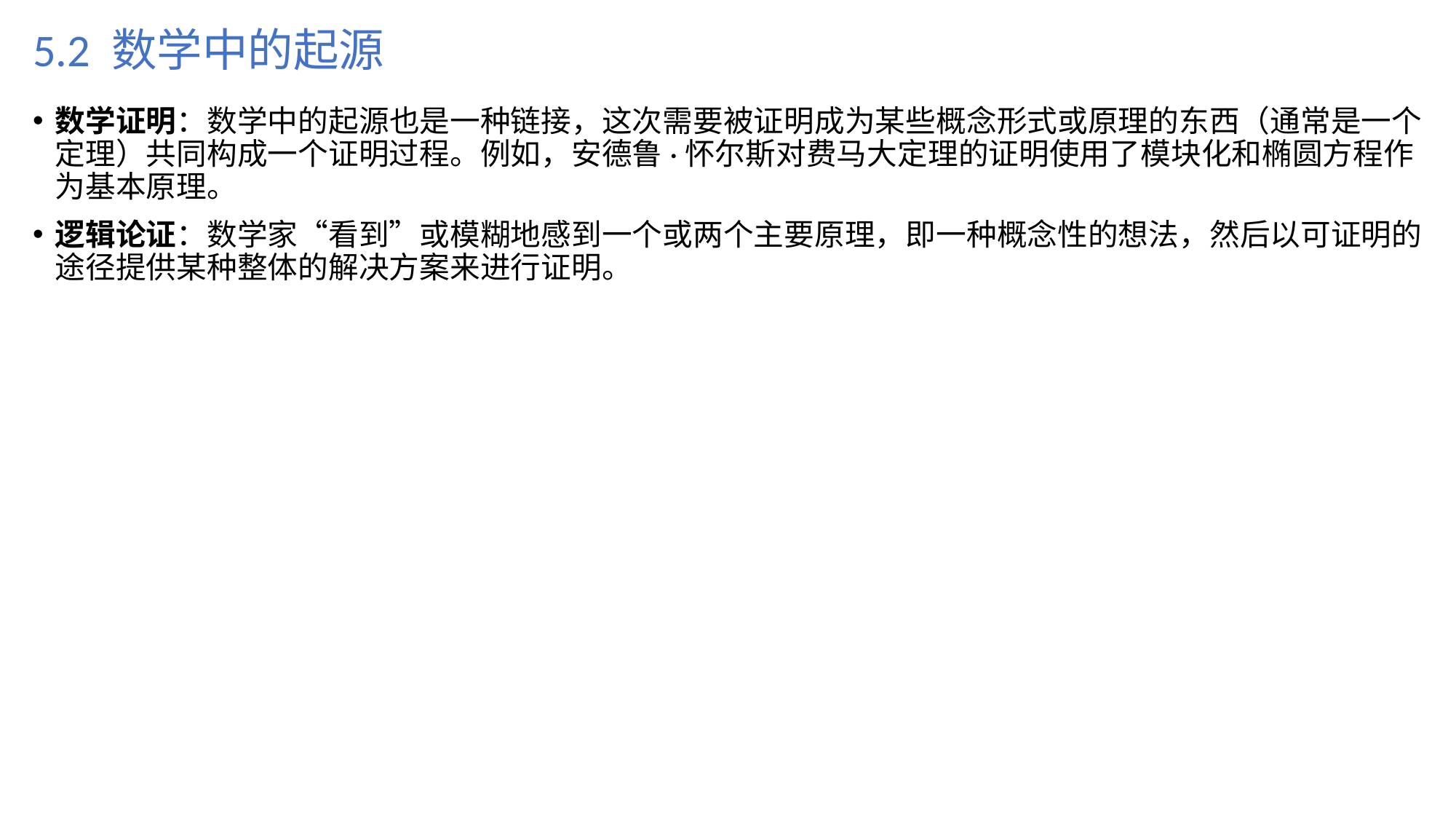

# 5.2 数学中的起源
数学证明：数学中的起源也是一种链接，这次需要被证明成为某些概念形式或原理的东西（通常是一个定理）共同构成一个证明过程。例如，安德鲁·怀尔斯对费马大定理的证明使用了模块化和椭圆方程作为基本原理。
逻辑论证：数学家“看到”或模糊地感到一个或两个主要原理，即一种概念性的想法，然后以可证明的途径提供某种整体的解决方案来进行证明。